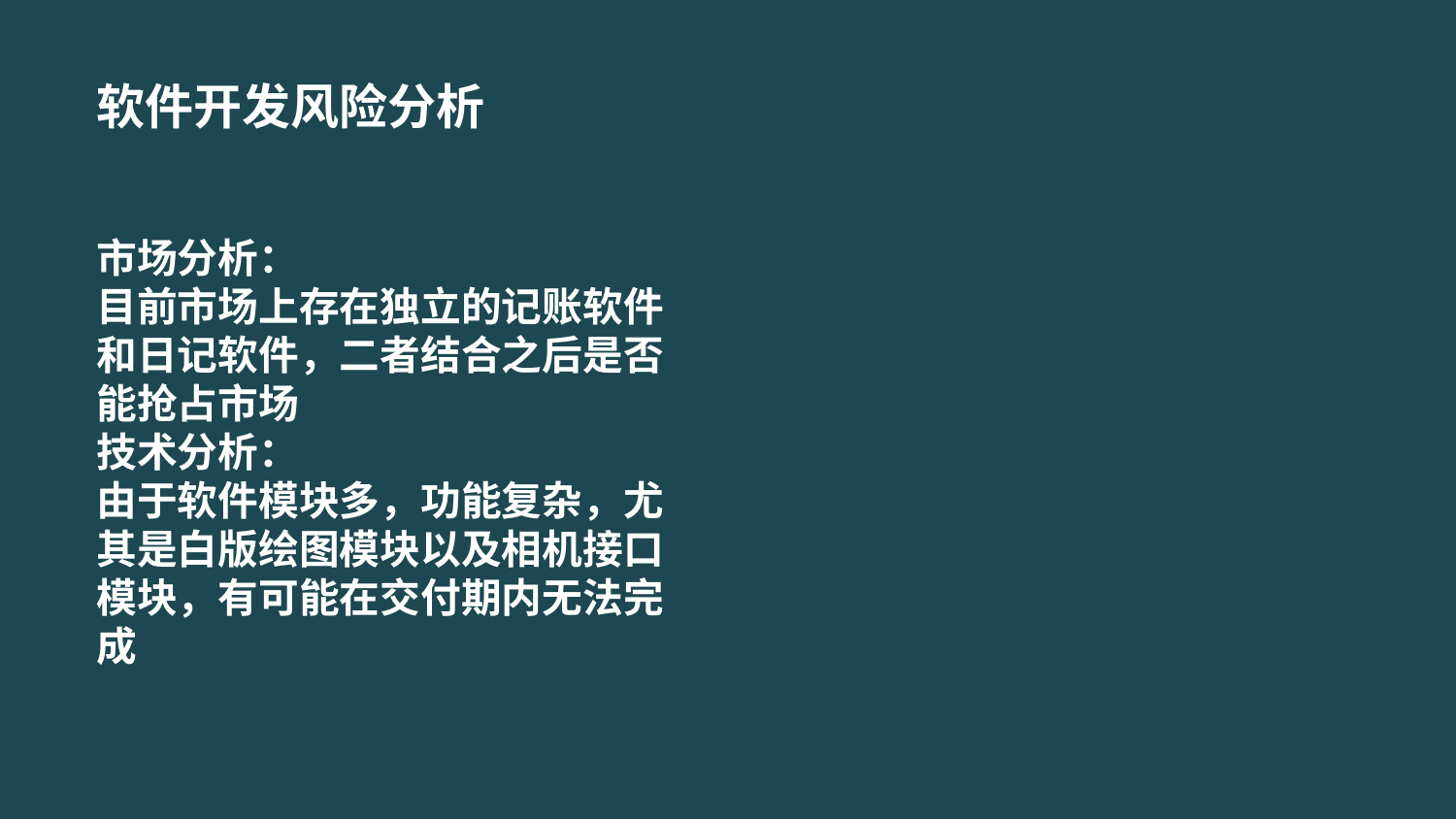

软件开发风险分析
市场分析：
目前市场上存在独立的记账软件和日记软件，二者结合之后是否能抢占市场
技术分析：
由于软件模块多，功能复杂，尤其是白版绘图模块以及相机接口模块，有可能在交付期内无法完成